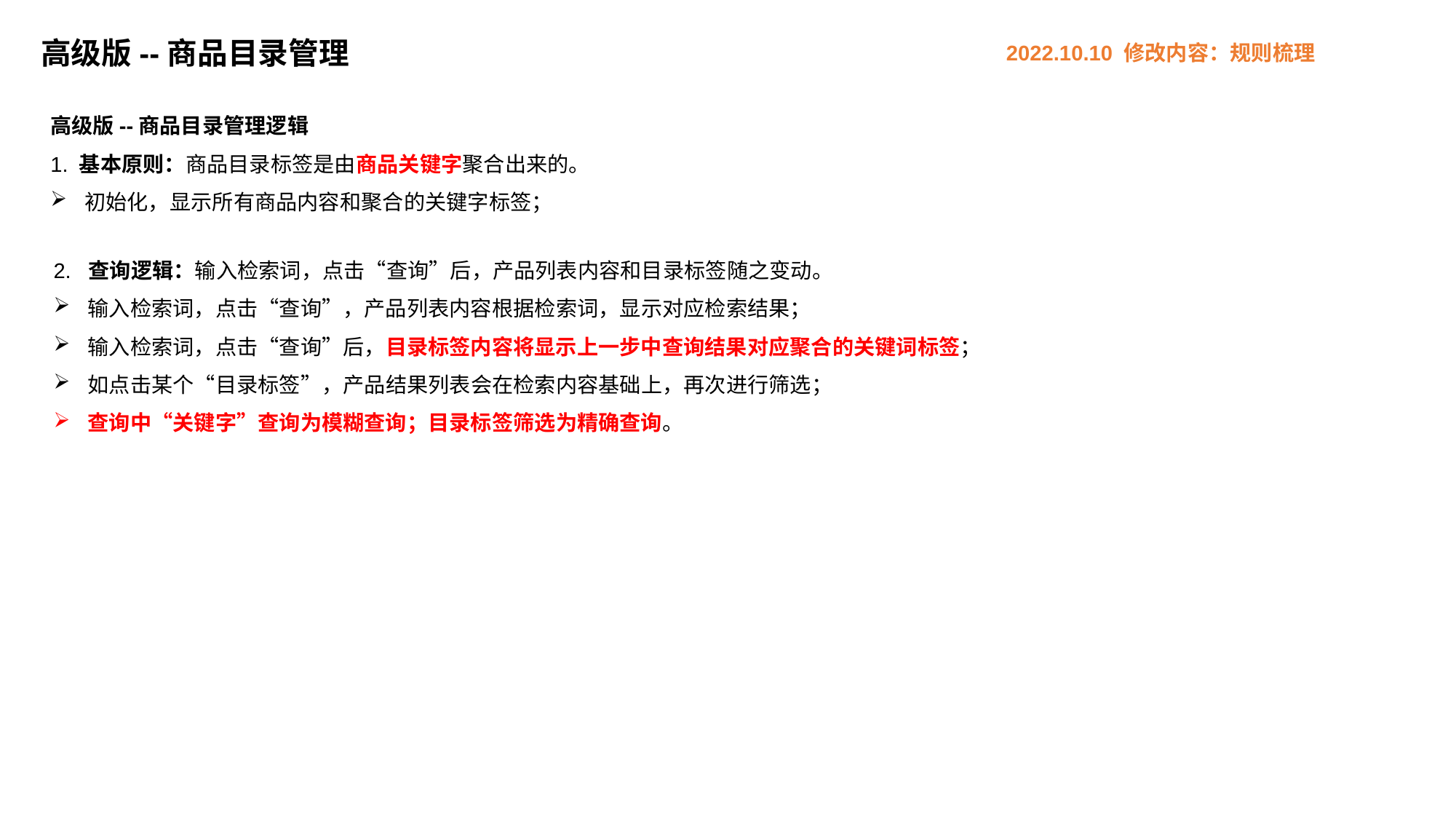

高级版--商品目录管理
2022.10.10 修改内容：规则梳理
高级版--商品目录管理逻辑
1. 基本原则：商品目录标签是由商品关键字聚合出来的。
初始化，显示所有商品内容和聚合的关键字标签；
2.  查询逻辑：输入检索词，点击“查询”后，产品列表内容和目录标签随之变动。
输入检索词，点击“查询”，产品列表内容根据检索词，显示对应检索结果；
输入检索词，点击“查询”后，目录标签内容将显示上一步中查询结果对应聚合的关键词标签；
如点击某个“目录标签”，产品结果列表会在检索内容基础上，再次进行筛选；
查询中“关键字”查询为模糊查询；目录标签筛选为精确查询。